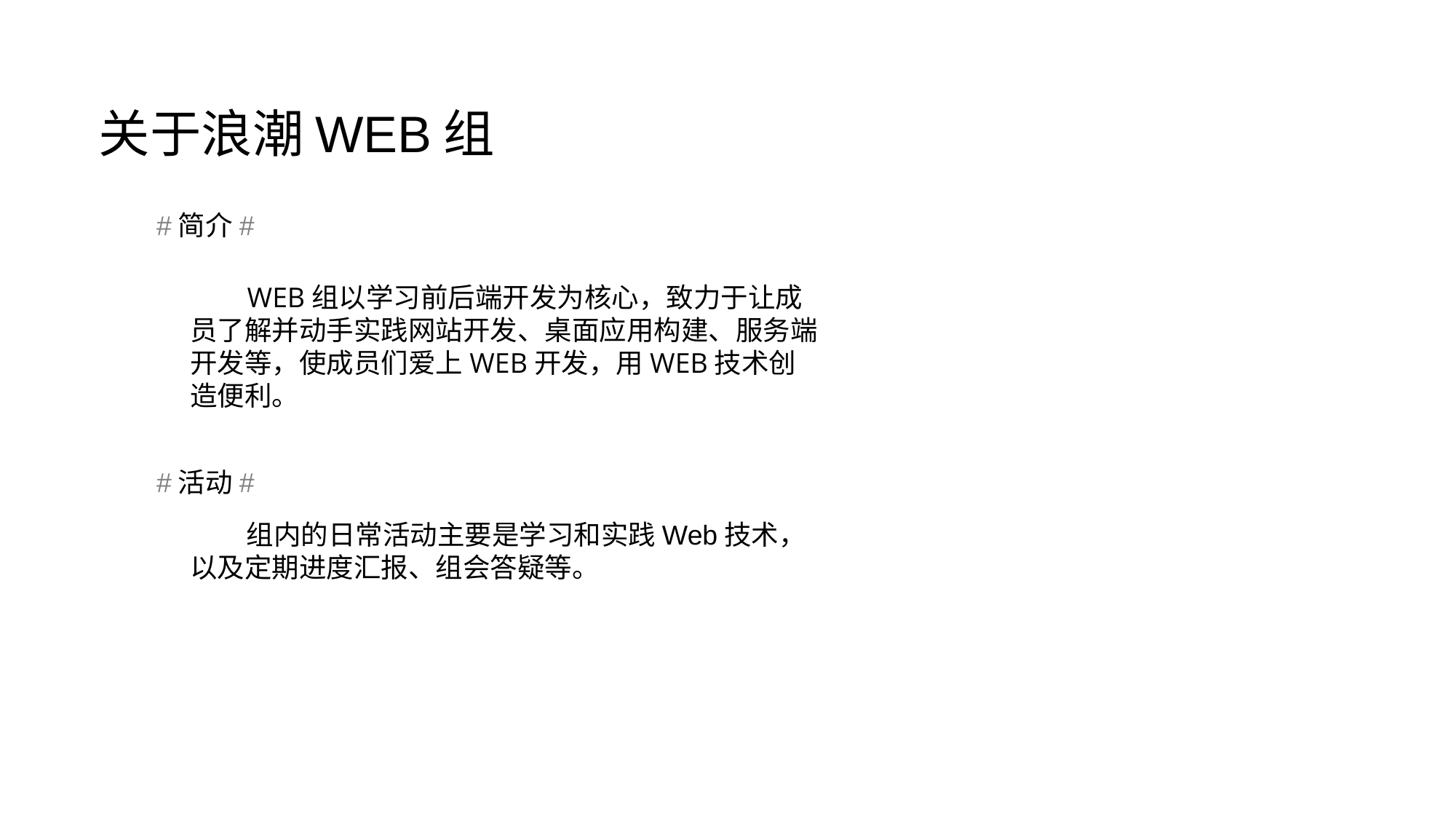

# 关于浪潮WEB组
#简介#
        WEB组以学习前后端开发为核心，致力于让成员了解并动手实践网站开发、桌面应用构建、服务端开发等，使成员们爱上WEB开发，用WEB技术创造便利。
#活动#
        组内的日常活动主要是学习和实践Web技术，以及定期进度汇报、组会答疑等。